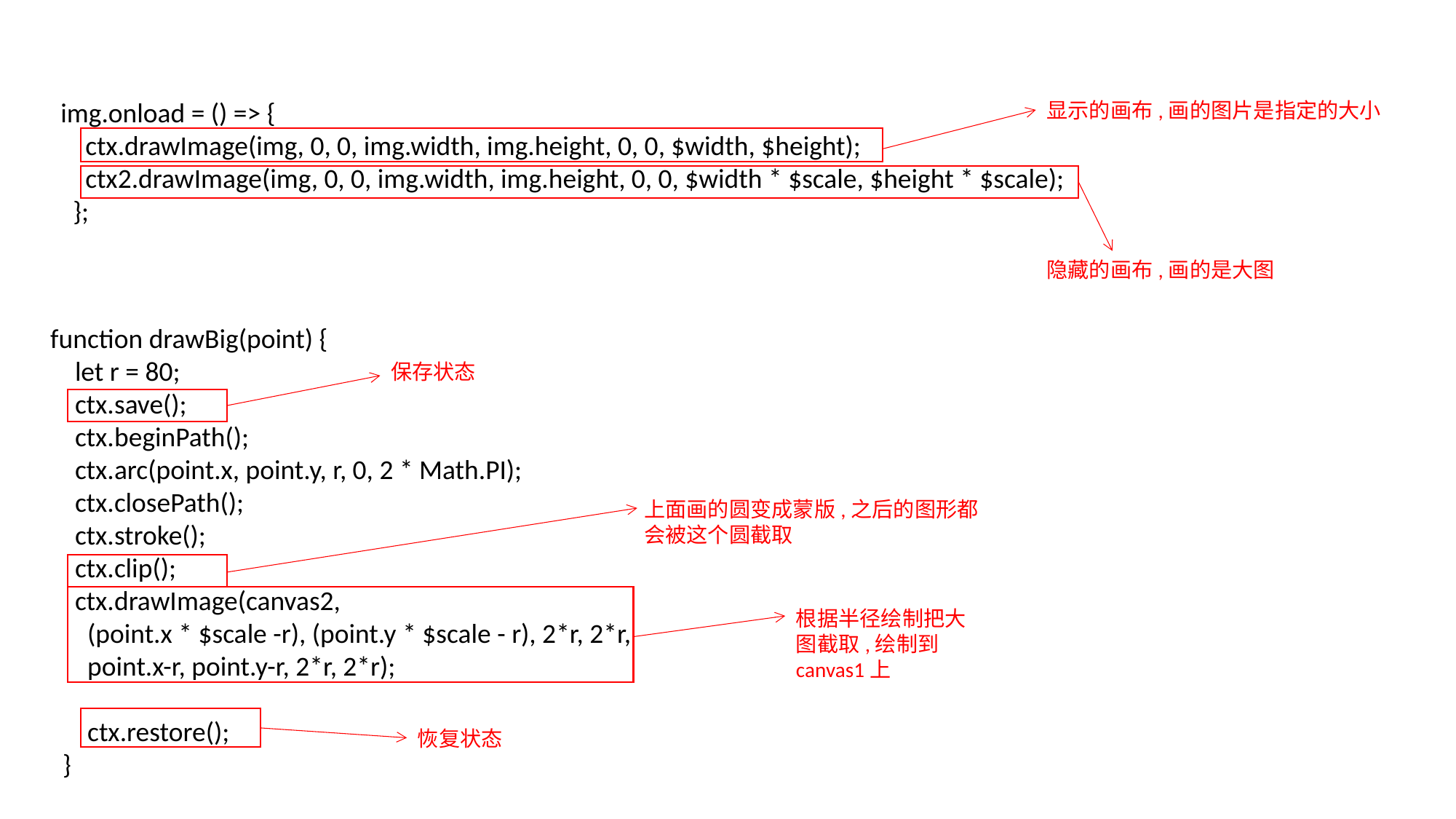

img.onload = () => {
    ctx.drawImage(img, 0, 0, img.width, img.height, 0, 0, $width, $height);
    ctx2.drawImage(img, 0, 0, img.width, img.height, 0, 0, $width * $scale, $height * $scale);
  };
显示的画布,画的图片是指定的大小

隐藏的画布,画的是大图
function drawBig(point) {
    let r = 80;
    ctx.save();
    ctx.beginPath();
    ctx.arc(point.x, point.y, r, 0, 2 * Math.PI);
    ctx.closePath();
    ctx.stroke();
    ctx.clip();
    ctx.drawImage(canvas2,
      (point.x * $scale -r), (point.y * $scale - r), 2*r, 2*r,
      point.x-r, point.y-r, 2*r, 2*r);

      ctx.restore();
  }
保存状态

上面画的圆变成蒙版,之后的图形都会被这个圆截取

根据半径绘制把大图截取,绘制到canvas1上

恢复状态